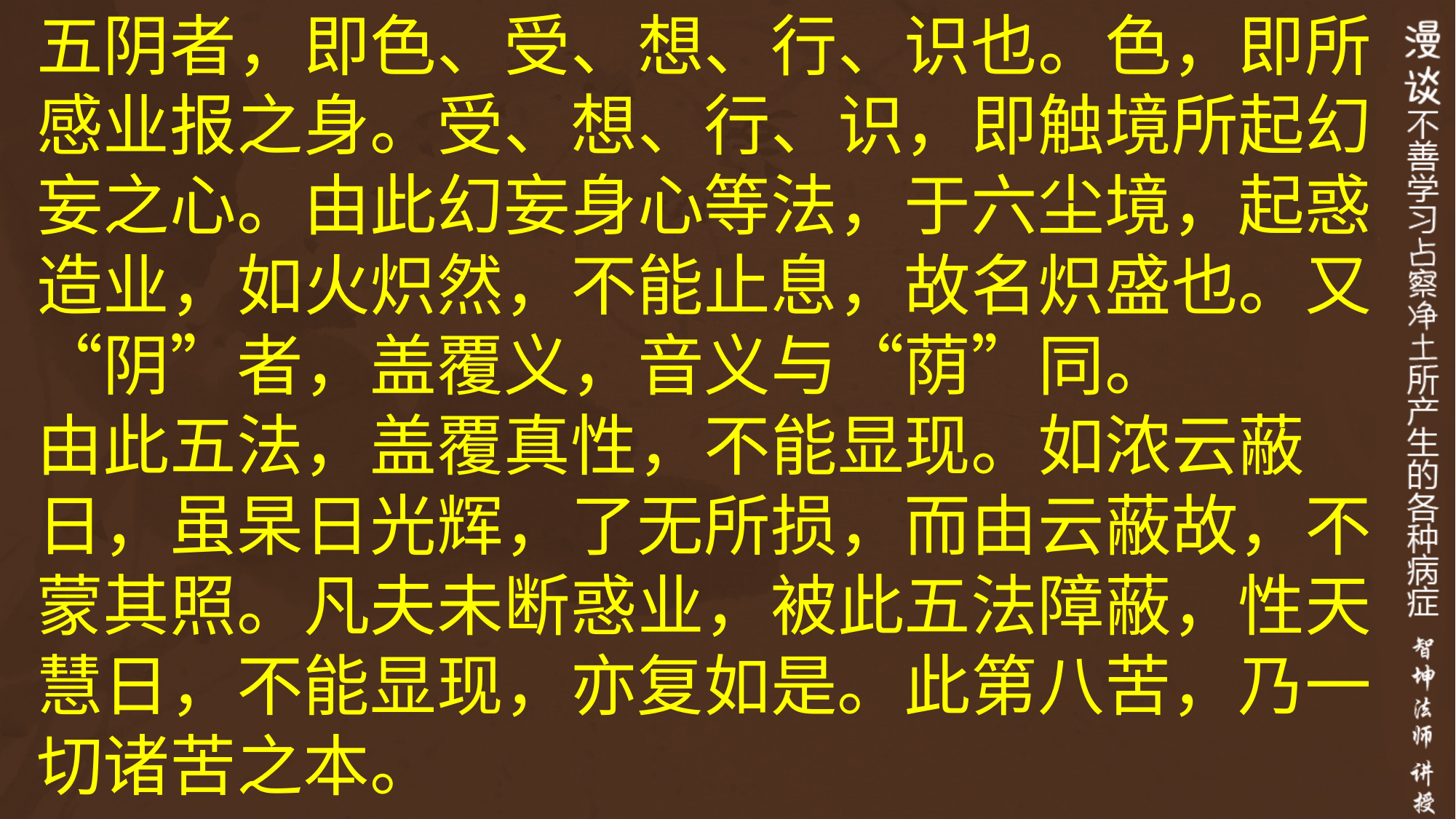

五阴者，即色、受、想、行、识也。色，即所感业报之身。受、想、行、识，即触境所起幻妄之心。由此幻妄身心等法，于六尘境，起惑造业，如火炽然，不能止息，故名炽盛也。又“阴”者，盖覆义，音义与“荫”同。
由此五法，盖覆真性，不能显现。如浓云蔽日，虽杲日光辉，了无所损，而由云蔽故，不蒙其照。凡夫未断惑业，被此五法障蔽，性天慧日，不能显现，亦复如是。此第八苦，乃一切诸苦之本。